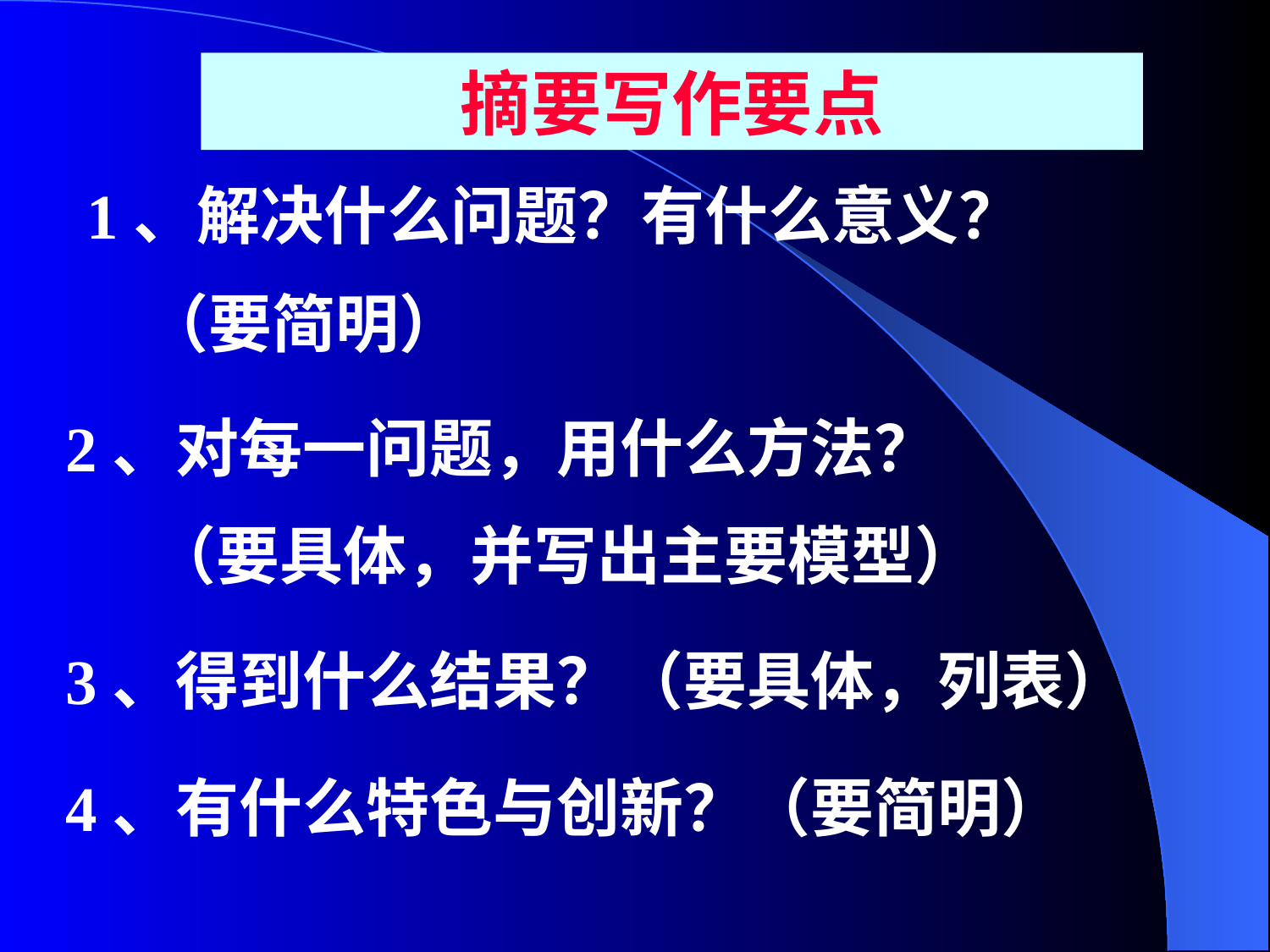

摘要写作要点
1、解决什么问题？有什么意义？
   （要简明）
2、对每一问题，用什么方法？
     （要具体，并写出主要模型）
3、得到什么结果？（要具体，列表）
4、有什么特色与创新？（要简明）